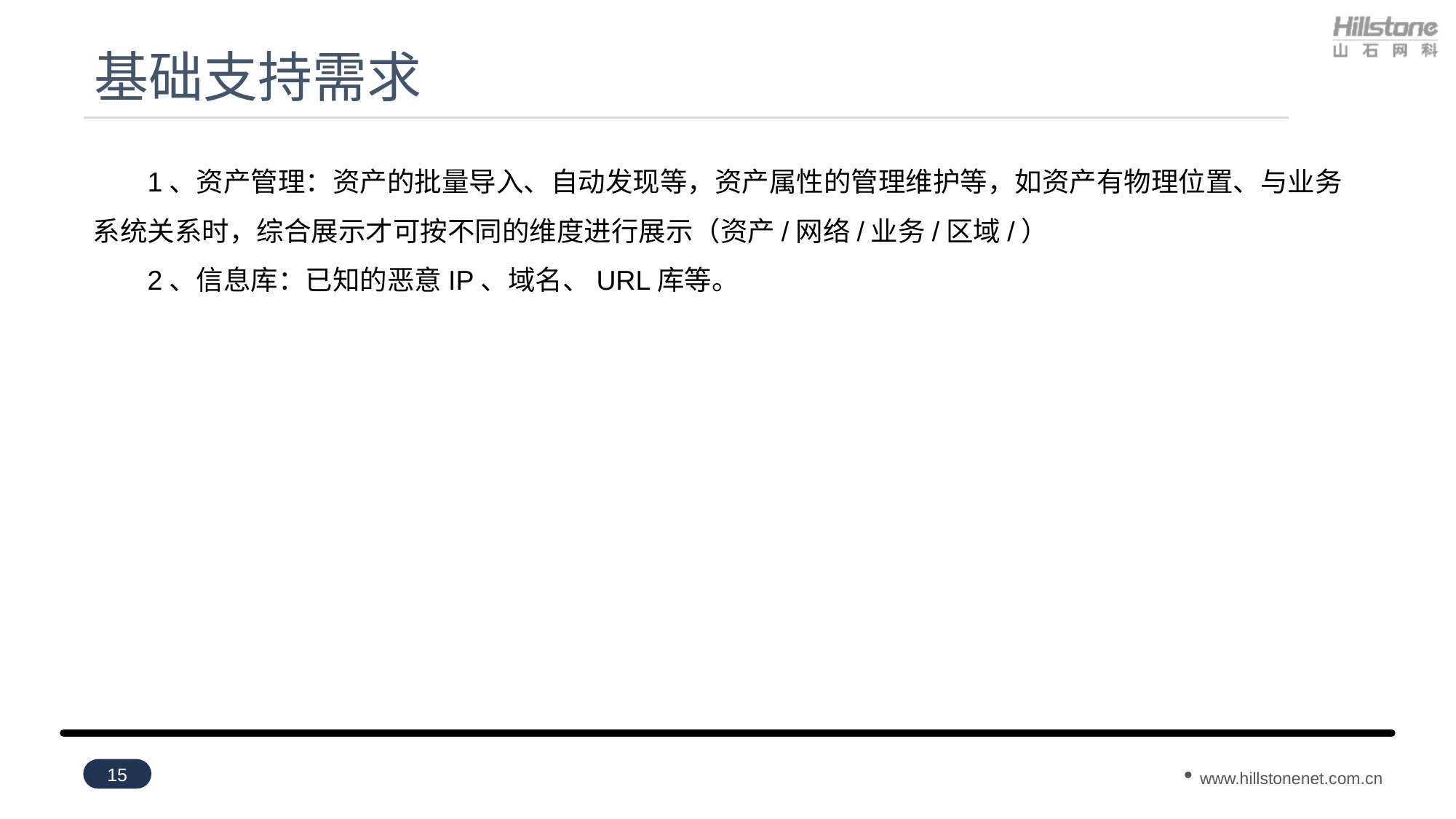

# 基础支持需求
1、资产管理：资产的批量导入、自动发现等，资产属性的管理维护等，如资产有物理位置、与业务系统关系时，综合展示才可按不同的维度进行展示（资产/网络/业务/区域/）
2、信息库：已知的恶意IP、域名、URL库等。

15